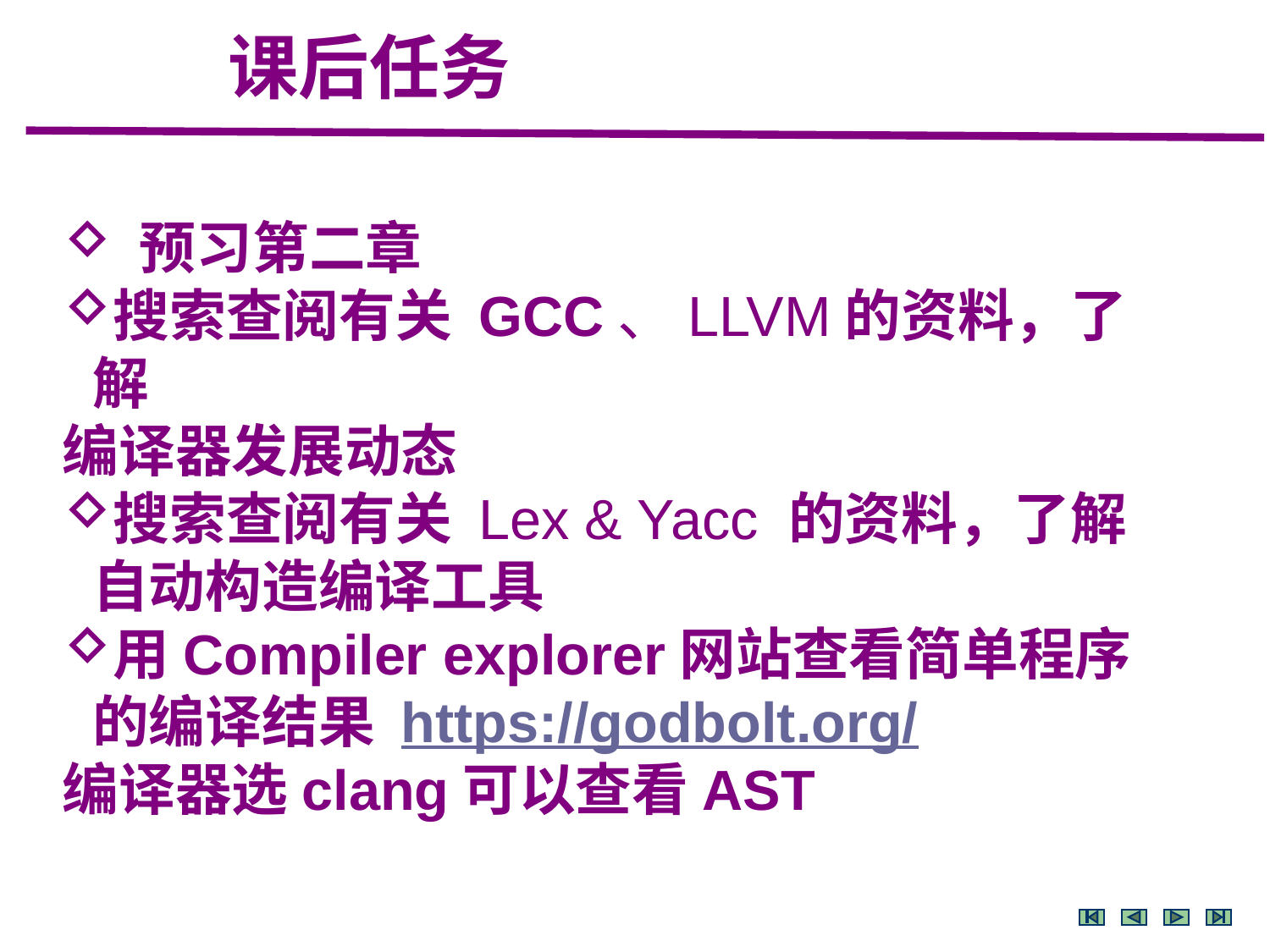

课后任务
 预习第二章
搜索查阅有关 GCC、LLVM的资料，了解
编译器发展动态
搜索查阅有关 Lex & Yacc 的资料，了解自动构造编译工具
用Compiler explorer网站查看简单程序的编译结果 https://godbolt.org/
编译器选clang可以查看AST